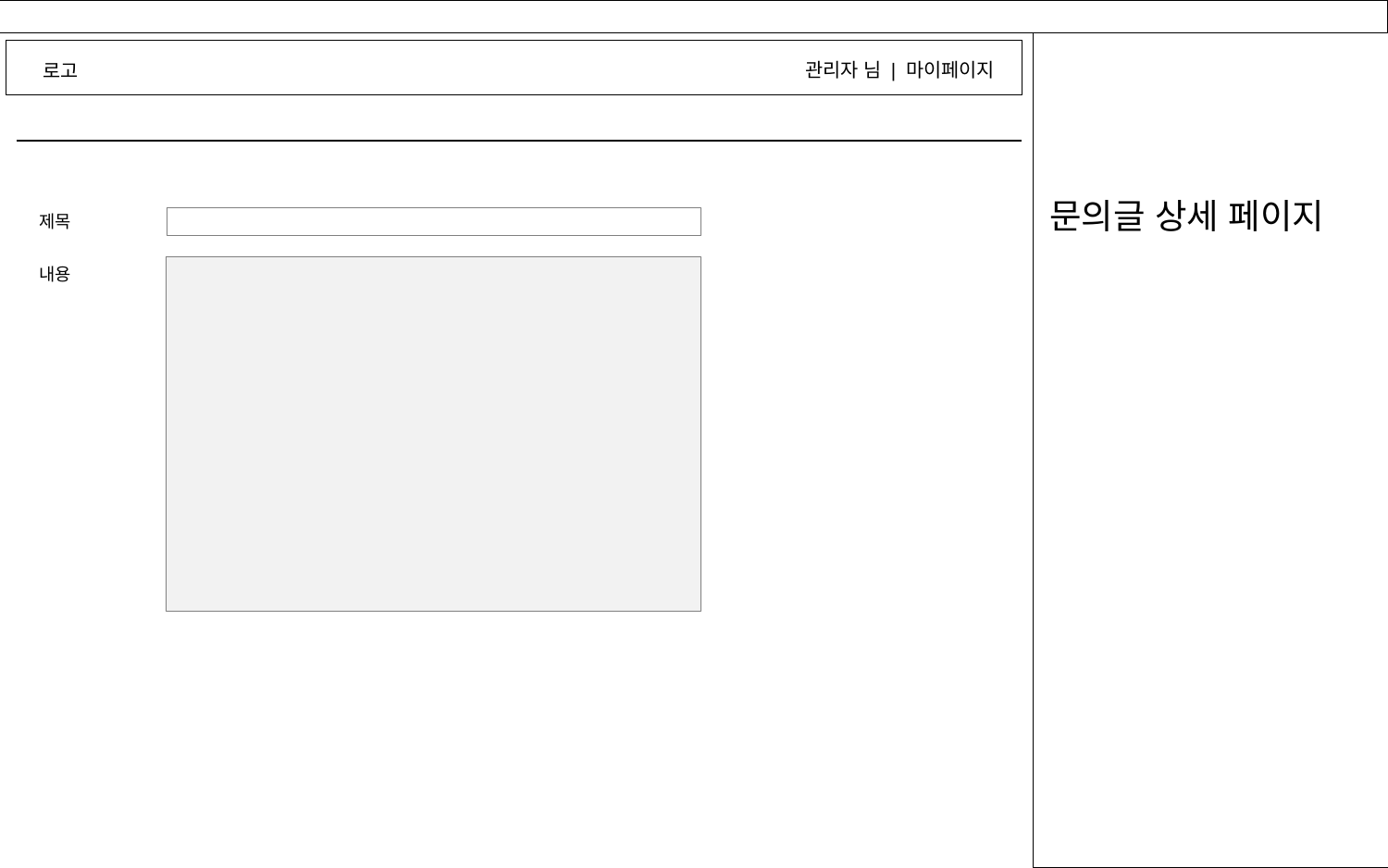

관리자 님 | 마이페이지
로고
문의글 상세 페이지
제목

내용